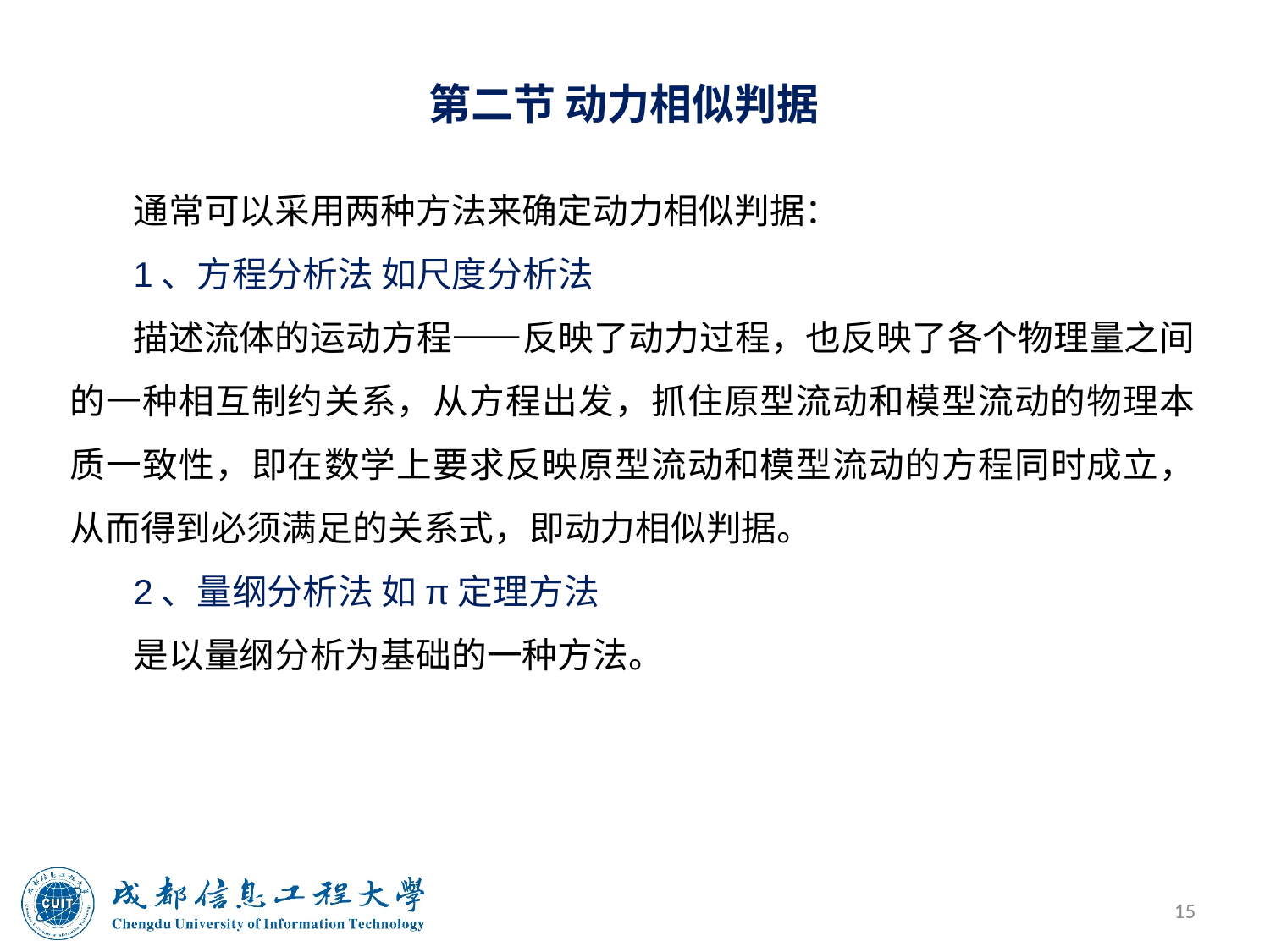

第二节 动力相似判据
通常可以采用两种方法来确定动力相似判据：
1、方程分析法 如尺度分析法
描述流体的运动方程——反映了动力过程，也反映了各个物理量之间的一种相互制约关系，从方程出发，抓住原型流动和模型流动的物理本质一致性，即在数学上要求反映原型流动和模型流动的方程同时成立，从而得到必须满足的关系式，即动力相似判据。
2、量纲分析法 如π定理方法
是以量纲分析为基础的一种方法。
15